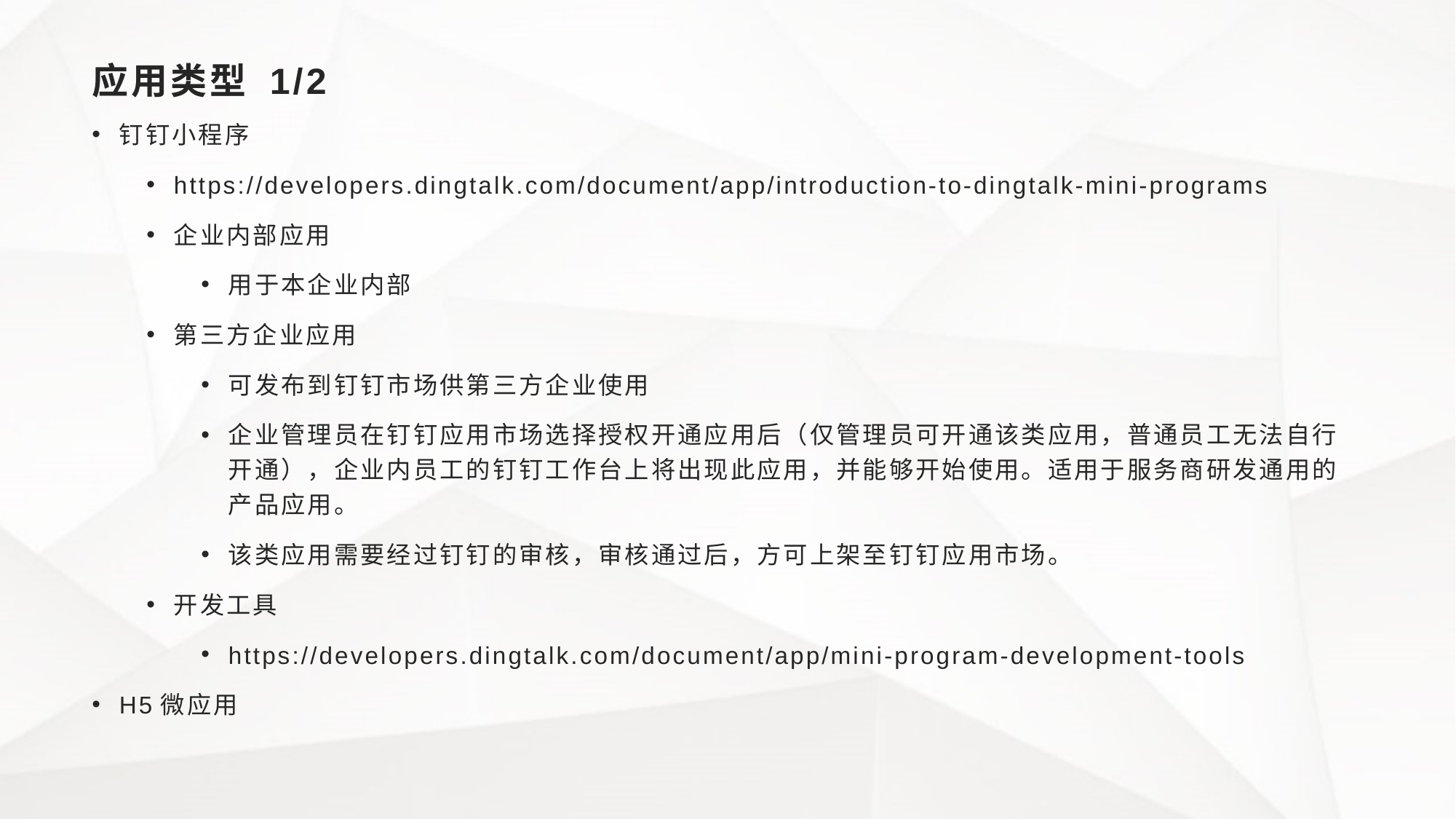

# 应用类型 1/2
钉钉小程序
https://developers.dingtalk.com/document/app/introduction-to-dingtalk-mini-programs
企业内部应用
用于本企业内部
第三方企业应用
可发布到钉钉市场供第三方企业使用
企业管理员在钉钉应用市场选择授权开通应用后（仅管理员可开通该类应用，普通员工无法自行开通），企业内员工的钉钉工作台上将出现此应用，并能够开始使用。适用于服务商研发通用的产品应用。
该类应用需要经过钉钉的审核，审核通过后，方可上架至钉钉应用市场。
开发工具
https://developers.dingtalk.com/document/app/mini-program-development-tools
H5微应用